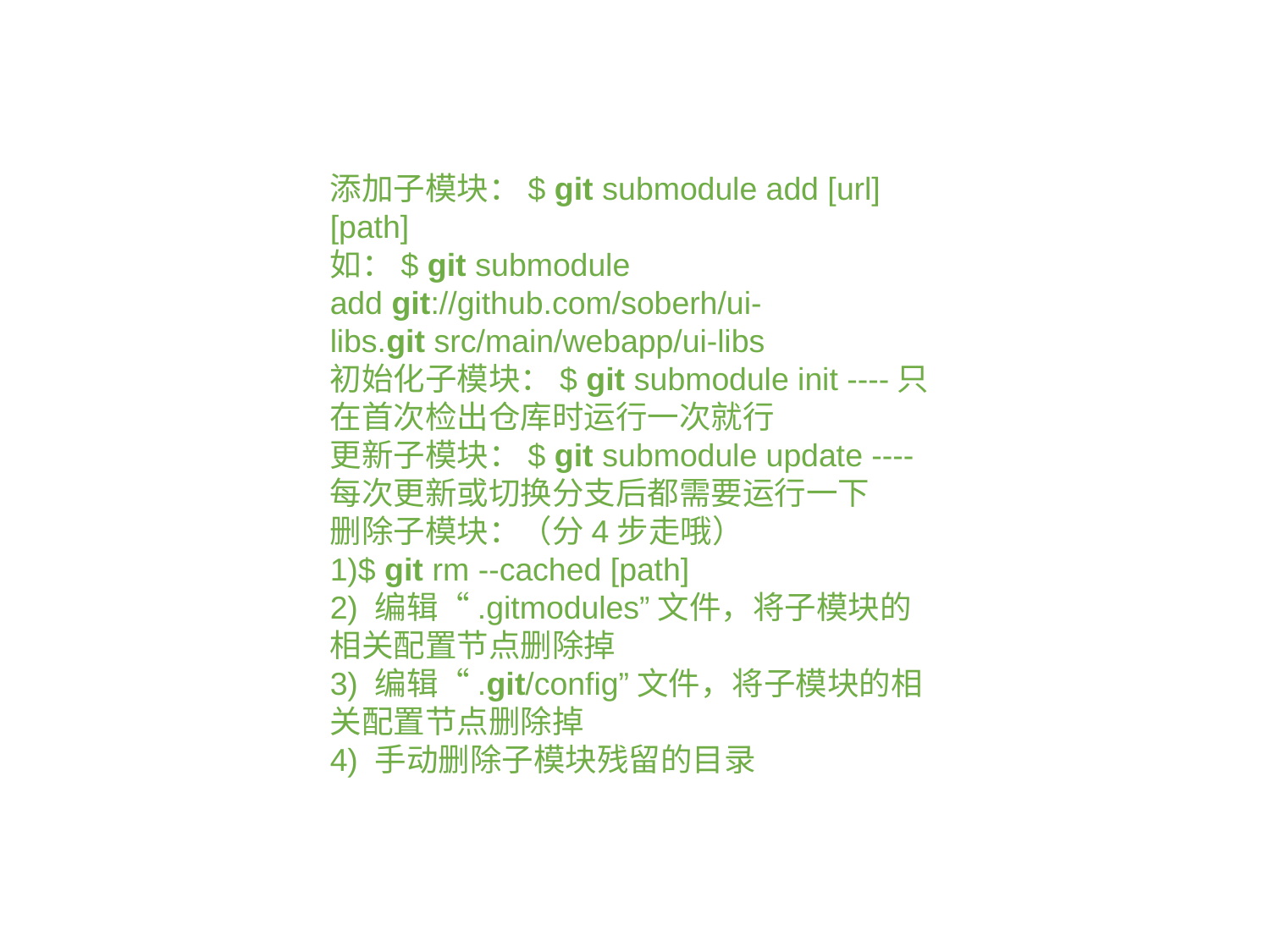

添加子模块：$ git submodule add [url] [path]
如：$ git submodule add git://github.com/soberh/ui-libs.git src/main/webapp/ui-libs
初始化子模块：$ git submodule init ----只在首次检出仓库时运行一次就行
更新子模块：$ git submodule update ----每次更新或切换分支后都需要运行一下
删除子模块：（分4步走哦）
1)$ git rm --cached [path]
2) 编辑“.gitmodules”文件，将子模块的相关配置节点删除掉
3) 编辑“.git/config”文件，将子模块的相关配置节点删除掉
4) 手动删除子模块残留的目录